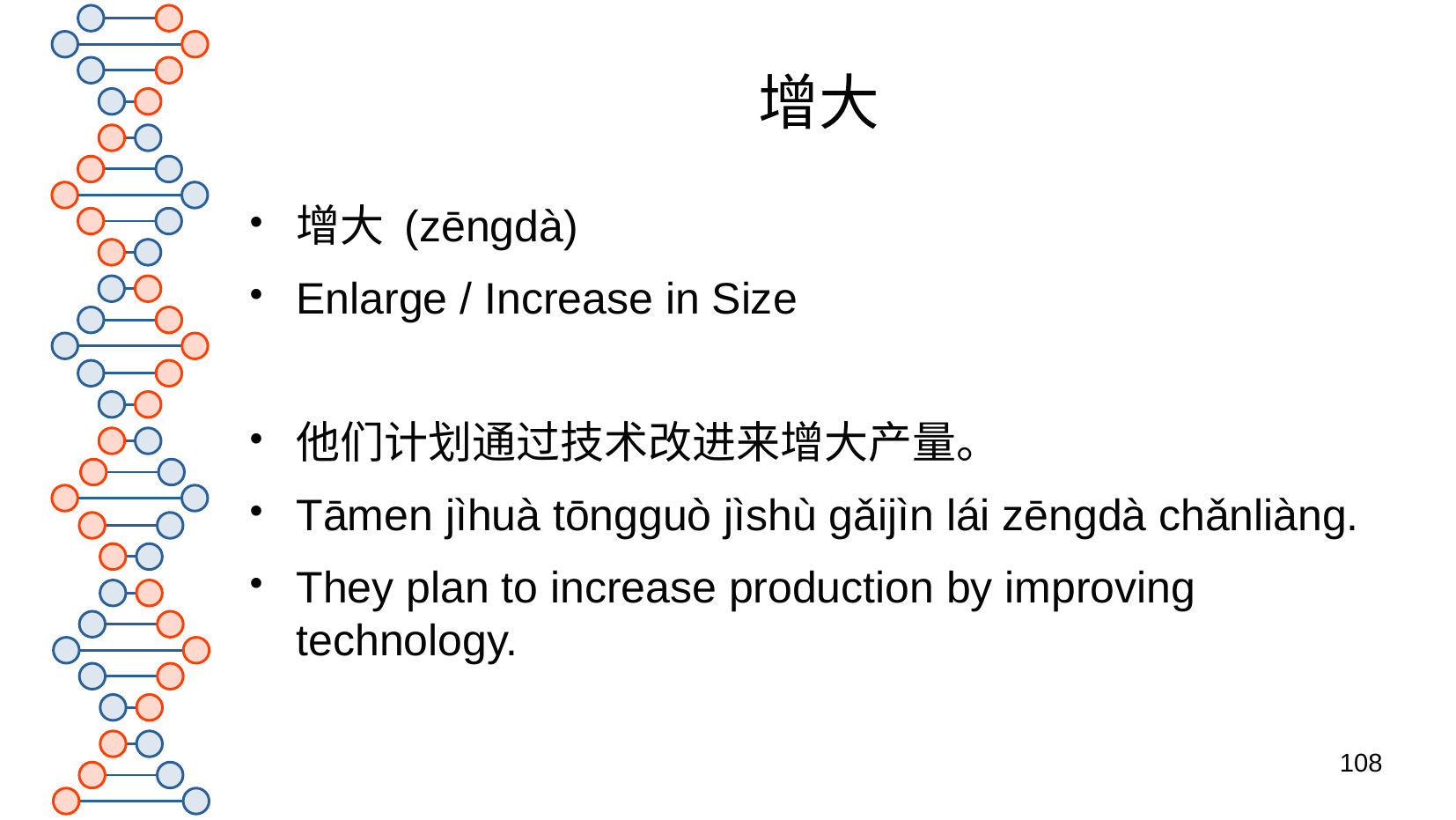

# 增大
增大 (zēngdà)
Enlarge / Increase in Size

他们计划通过技术改进来增大产量。
Tāmen jìhuà tōngguò jìshù gǎijìn lái zēngdà chǎnliàng.
They plan to increase production by improving technology.
108